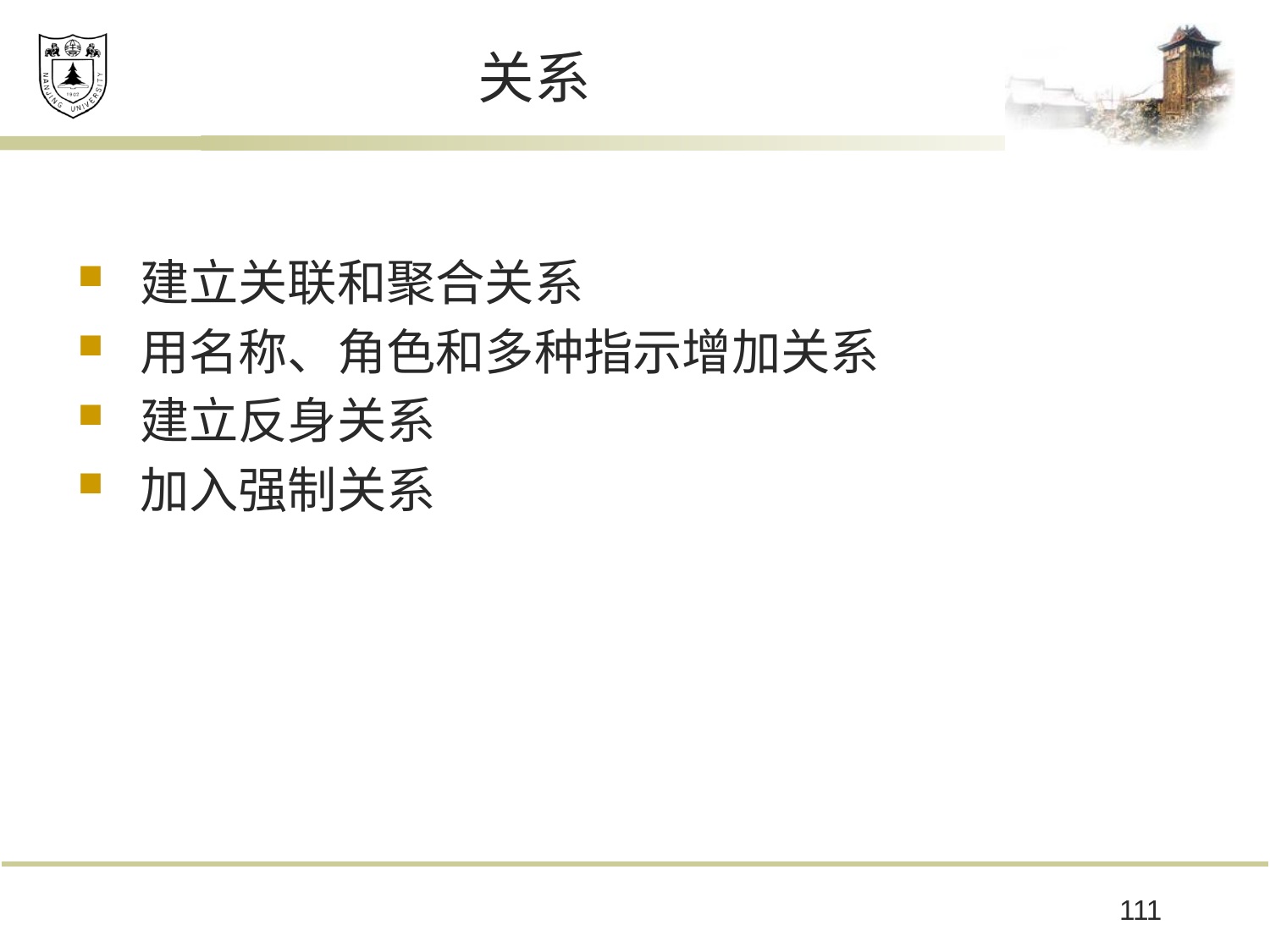

# 关系

建立关联和聚合关系
用名称、角色和多种指示增加关系
建立反身关系
加入强制关系
111